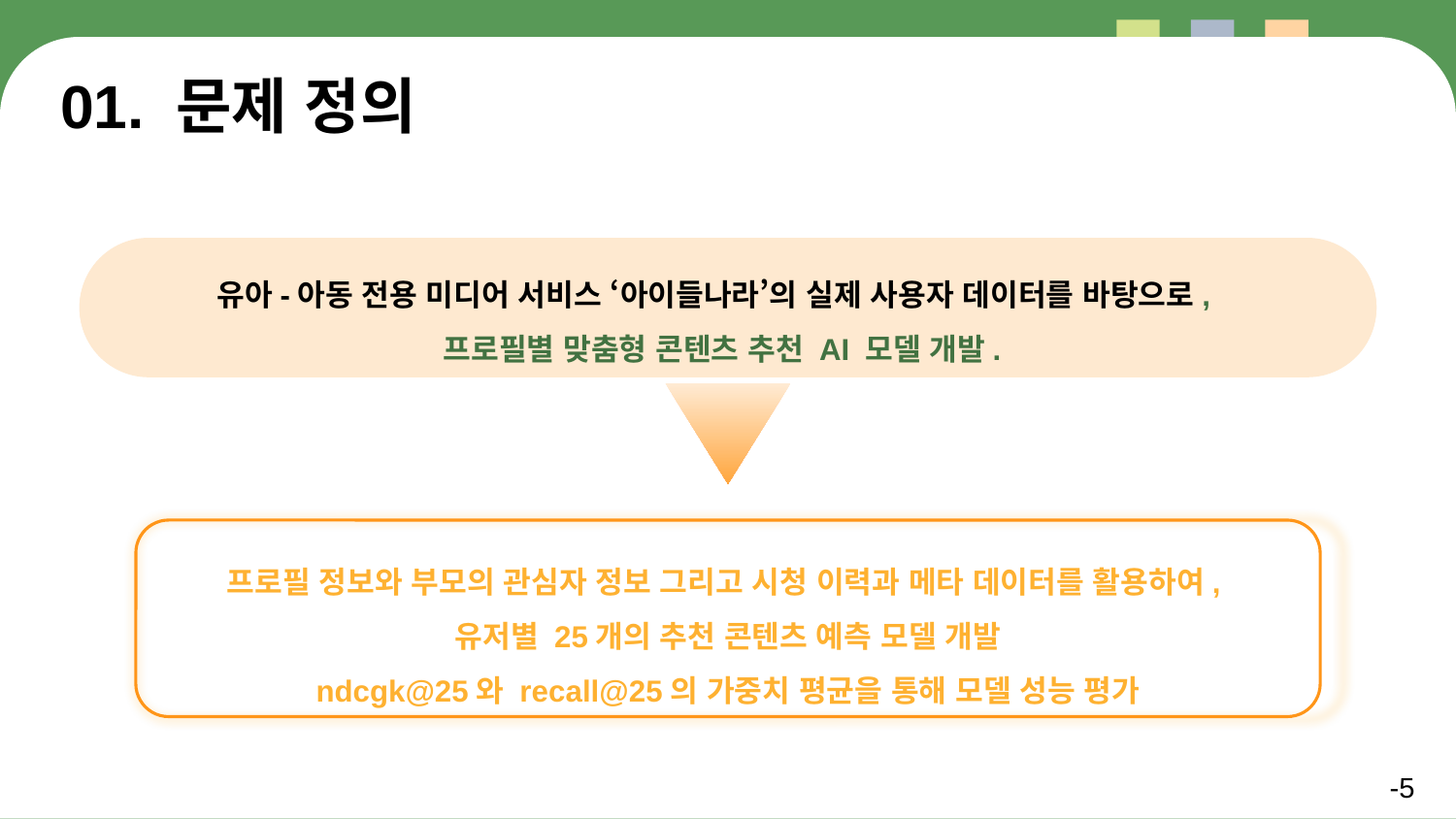

01. 문제 정의

유아-아동 전용 미디어 서비스 ‘아이들나라’의 실제 사용자 데이터를 바탕으로,
프로필별 맞춤형 콘텐츠 추천 AI 모델 개발.

프로필 정보와 부모의 관심자 정보 그리고 시청 이력과 메타 데이터를 활용하여,
유저별 25개의 추천 콘텐츠 예측 모델 개발
ndcgk@25와 recall@25의 가중치 평균을 통해 모델 성능 평가
-5